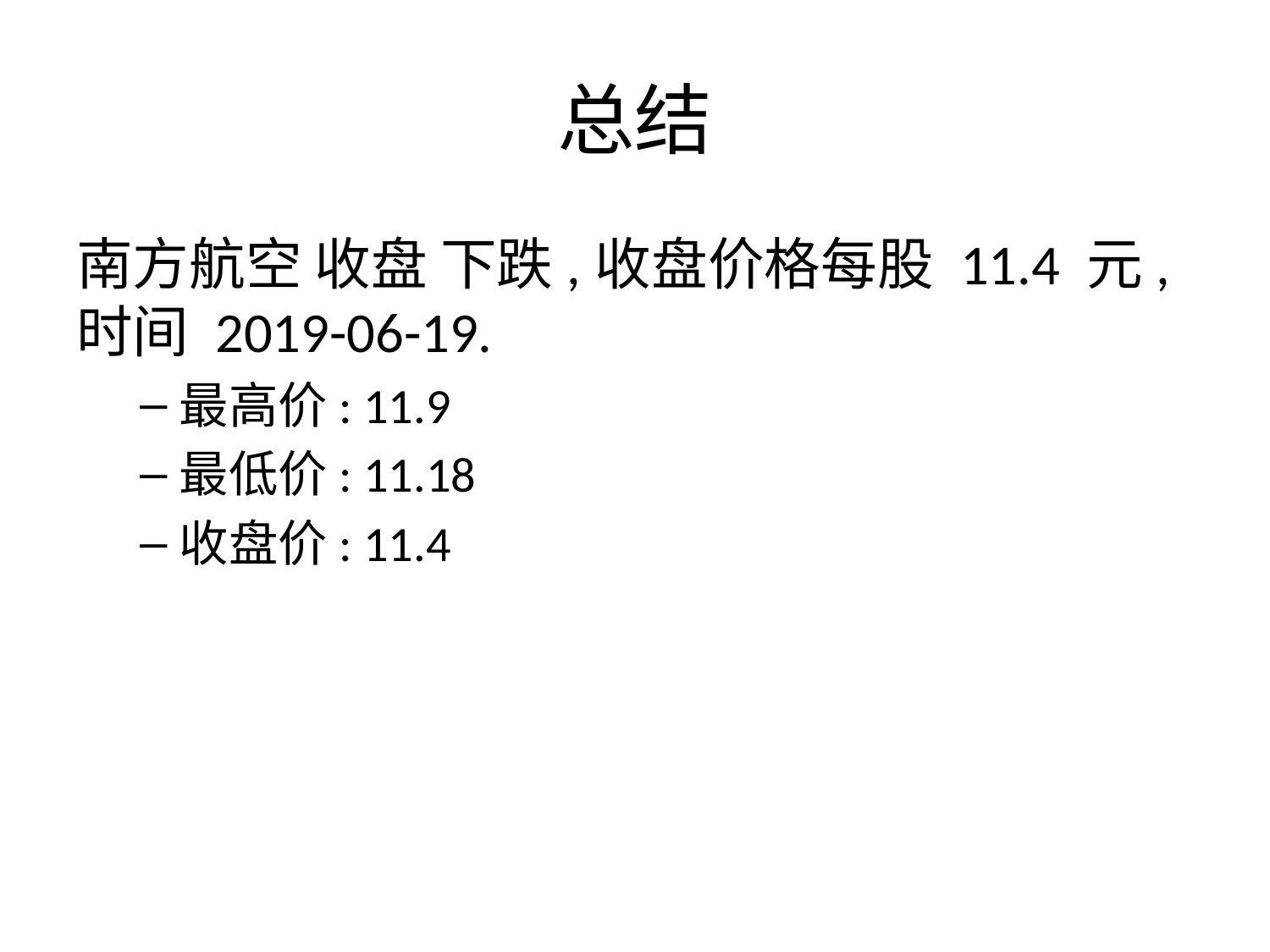

# 总结
南方航空 收盘 下跌,收盘价格每股 11.4 元,时间 2019-06-19.
最高价: 11.9
最低价: 11.18
收盘价: 11.4